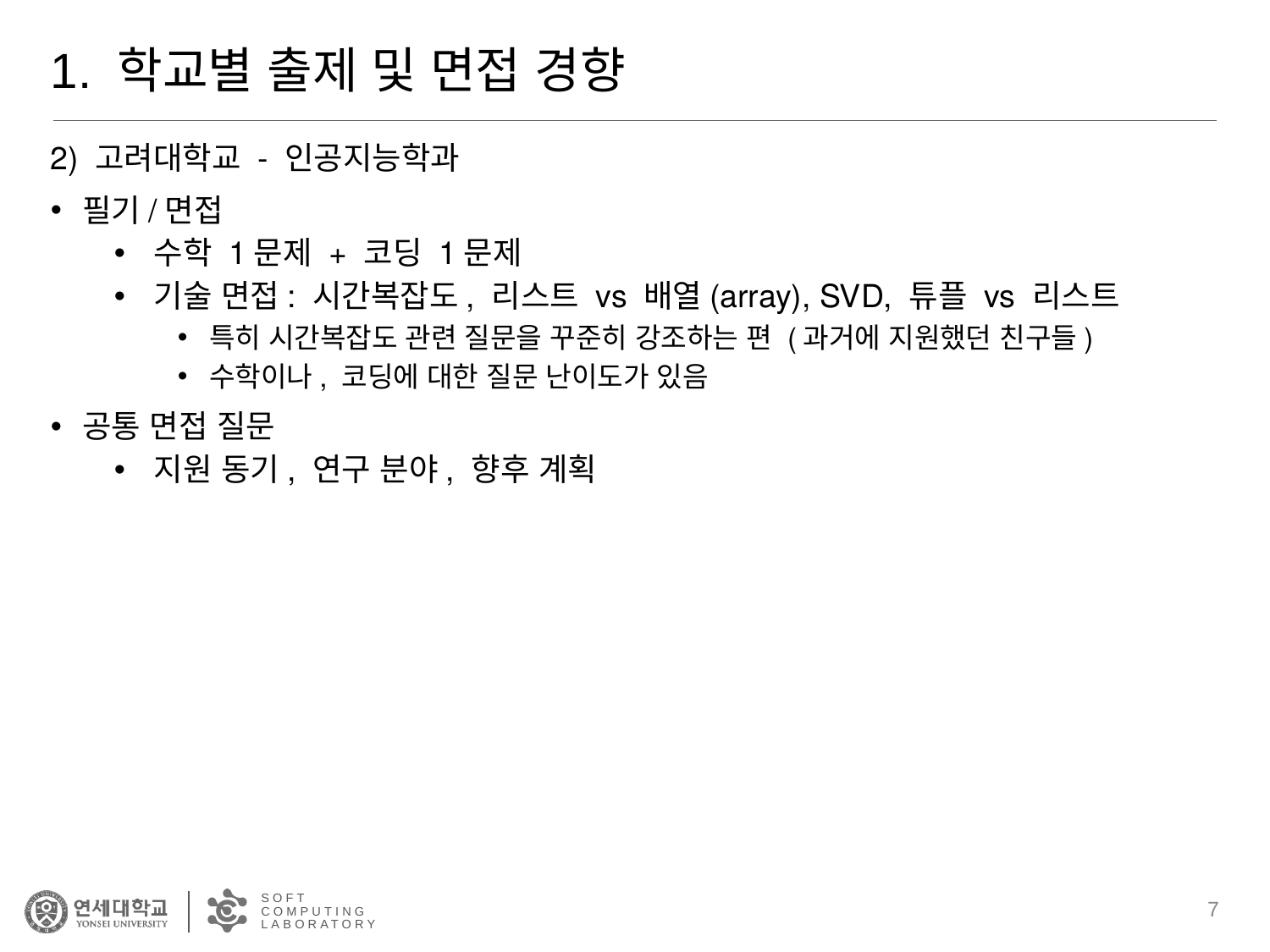

# 1. 학교별 출제 및 면접 경향
2) 고려대학교 - 인공지능학과
필기/면접
수학 1문제 + 코딩 1문제
기술 면접: 시간복잡도, 리스트 vs 배열(array), SVD, 튜플 vs 리스트
특히 시간복잡도 관련 질문을 꾸준히 강조하는 편 (과거에 지원했던 친구들)
수학이나, 코딩에 대한 질문 난이도가 있음
공통 면접 질문
지원 동기, 연구 분야, 향후 계획